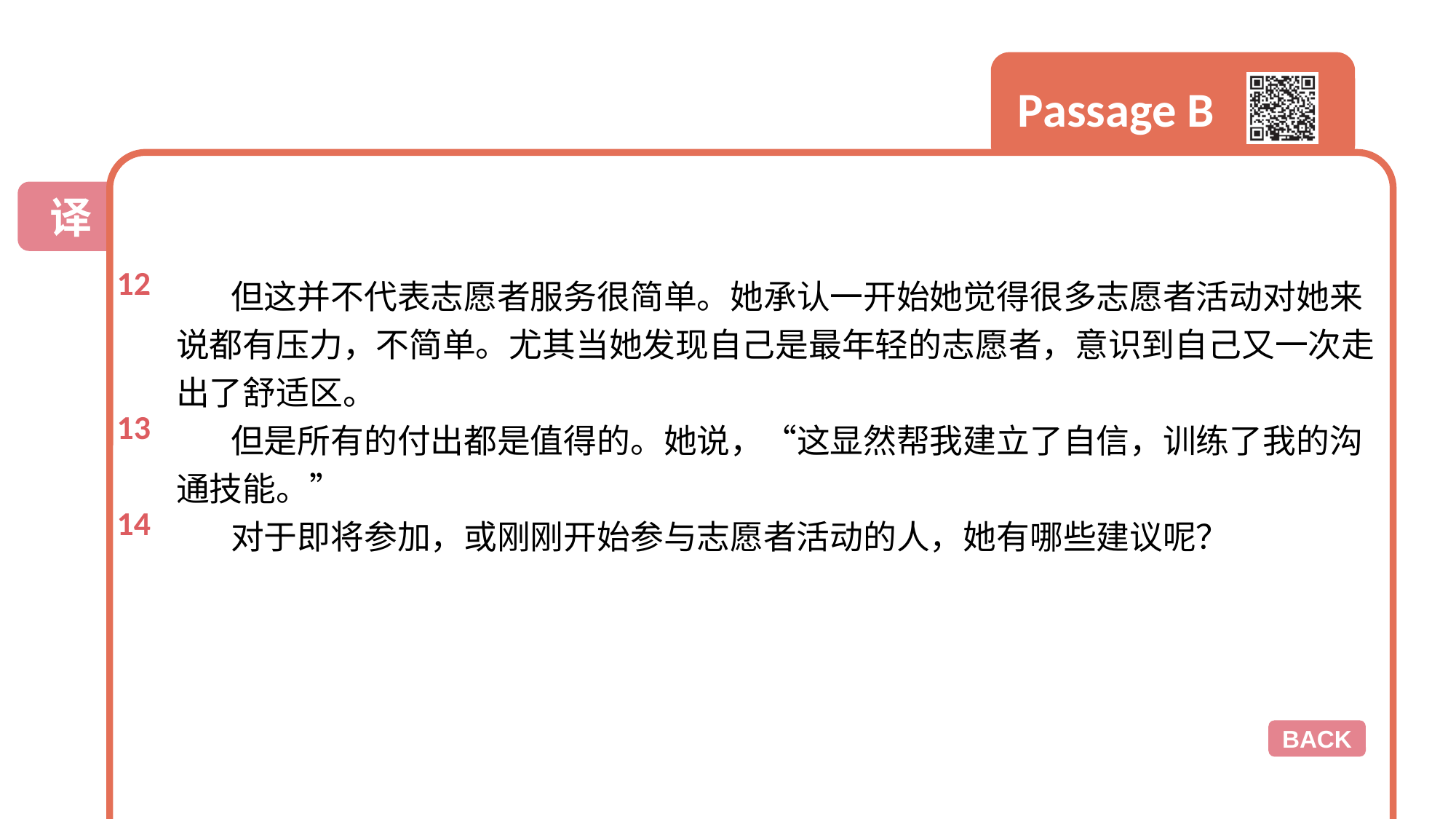

但这并不代表志愿者服务很简单。她承认一开始她觉得很多志愿者活动对她来说都有压力，不简单。尤其当她发现自己是最年轻的志愿者，意识到自己又一次走出了舒适区。
但是所有的付出都是值得的。她说，“这显然帮我建立了自信，训练了我的沟通技能。”
对于即将参加，或刚刚开始参与志愿者活动的人，她有哪些建议呢？

12

13

14

BACK